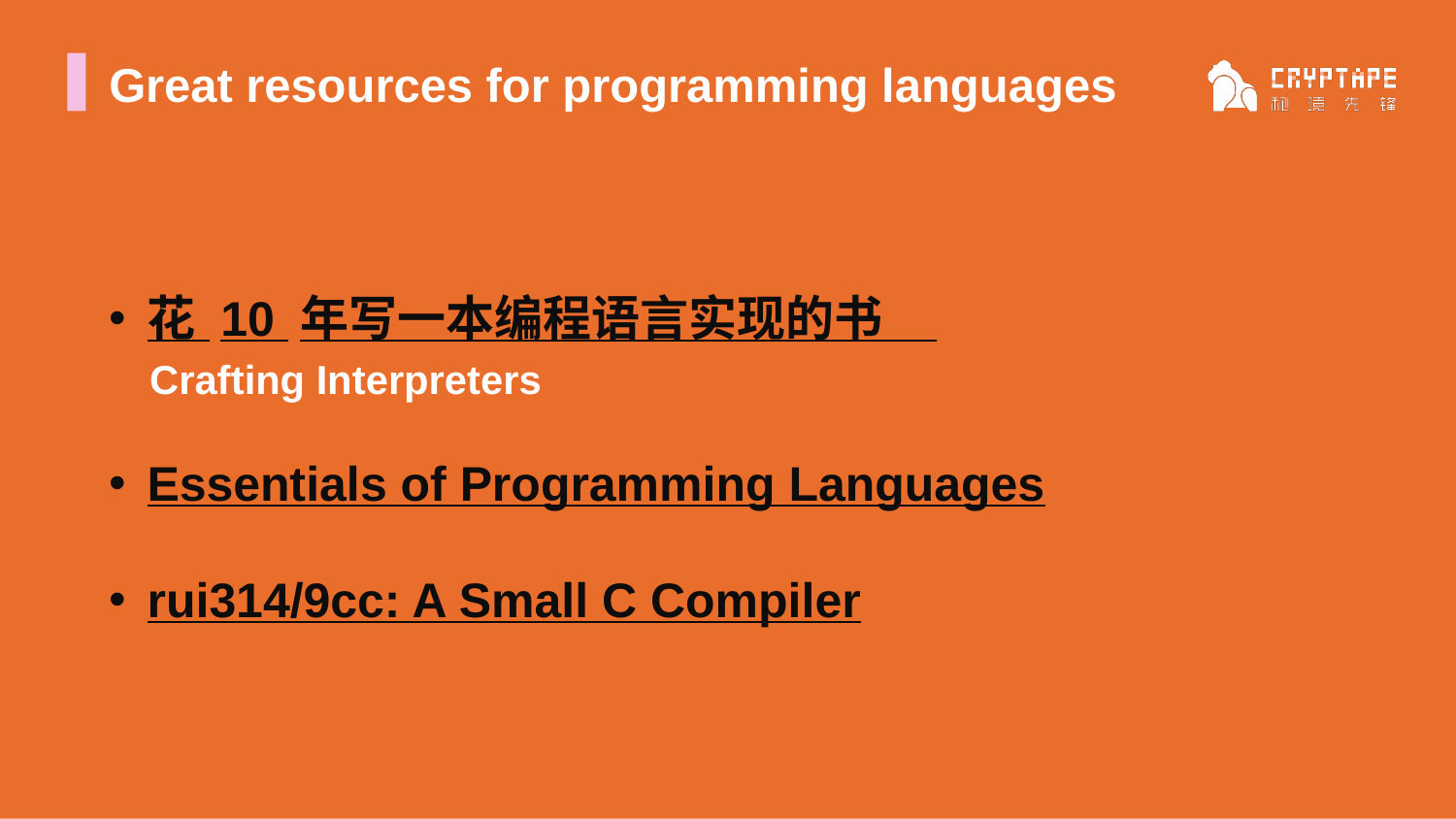

# Great resources for programming languages
花 10 年写一本编程语言实现的书
   Crafting Interpreters

Essentials of Programming Languages

rui314/9cc: A Small C Compiler